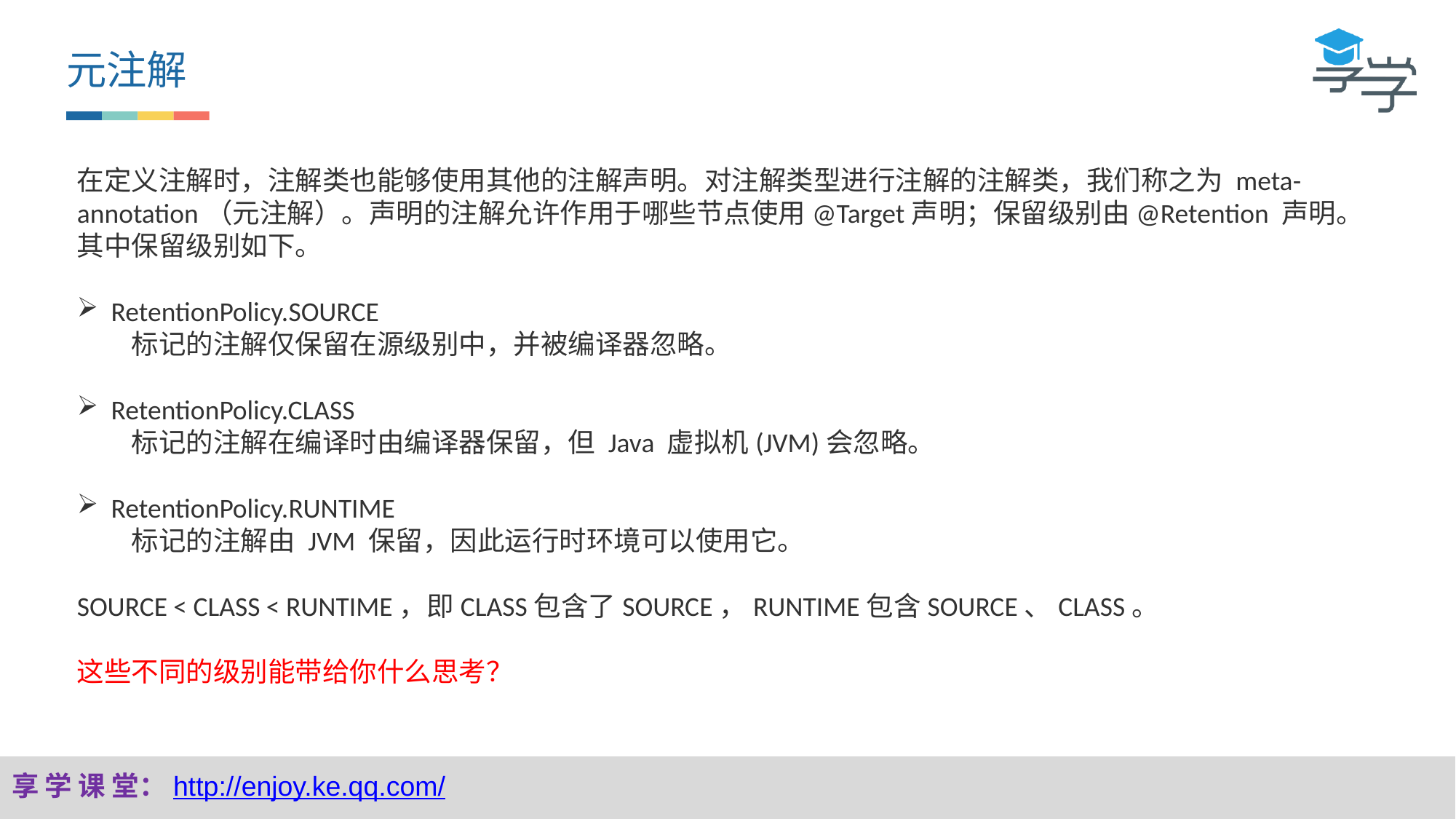

元注解

在定义注解时，注解类也能够使用其他的注解声明。对注解类型进行注解的注解类，我们称之为 meta-annotation（元注解）。声明的注解允许作用于哪些节点使用@Target声明；保留级别由@Retention 声明。其中保留级别如下。

RetentionPolicy.SOURCE
标记的注解仅保留在源级别中，并被编译器忽略。

RetentionPolicy.CLASS
标记的注解在编译时由编译器保留，但 Java 虚拟机(JVM)会忽略。

RetentionPolicy.RUNTIME
标记的注解由 JVM 保留，因此运行时环境可以使用它。

SOURCE < CLASS < RUNTIME，即CLASS包含了SOURCE，RUNTIME包含SOURCE、CLASS。

这些不同的级别能带给你什么思考？